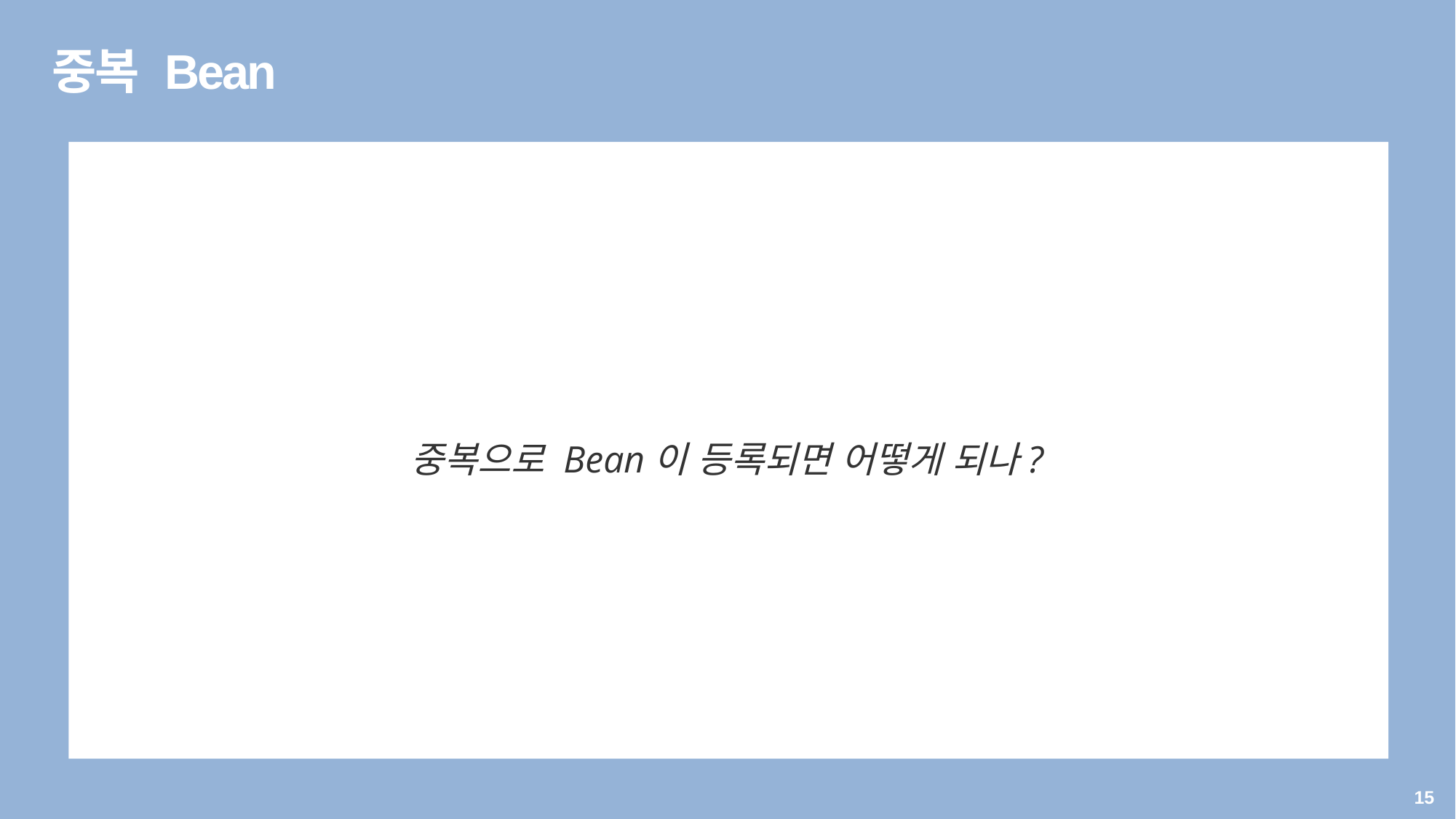

중복 Bean

중복으로 Bean이 등록되면 어떻게 되나?
15